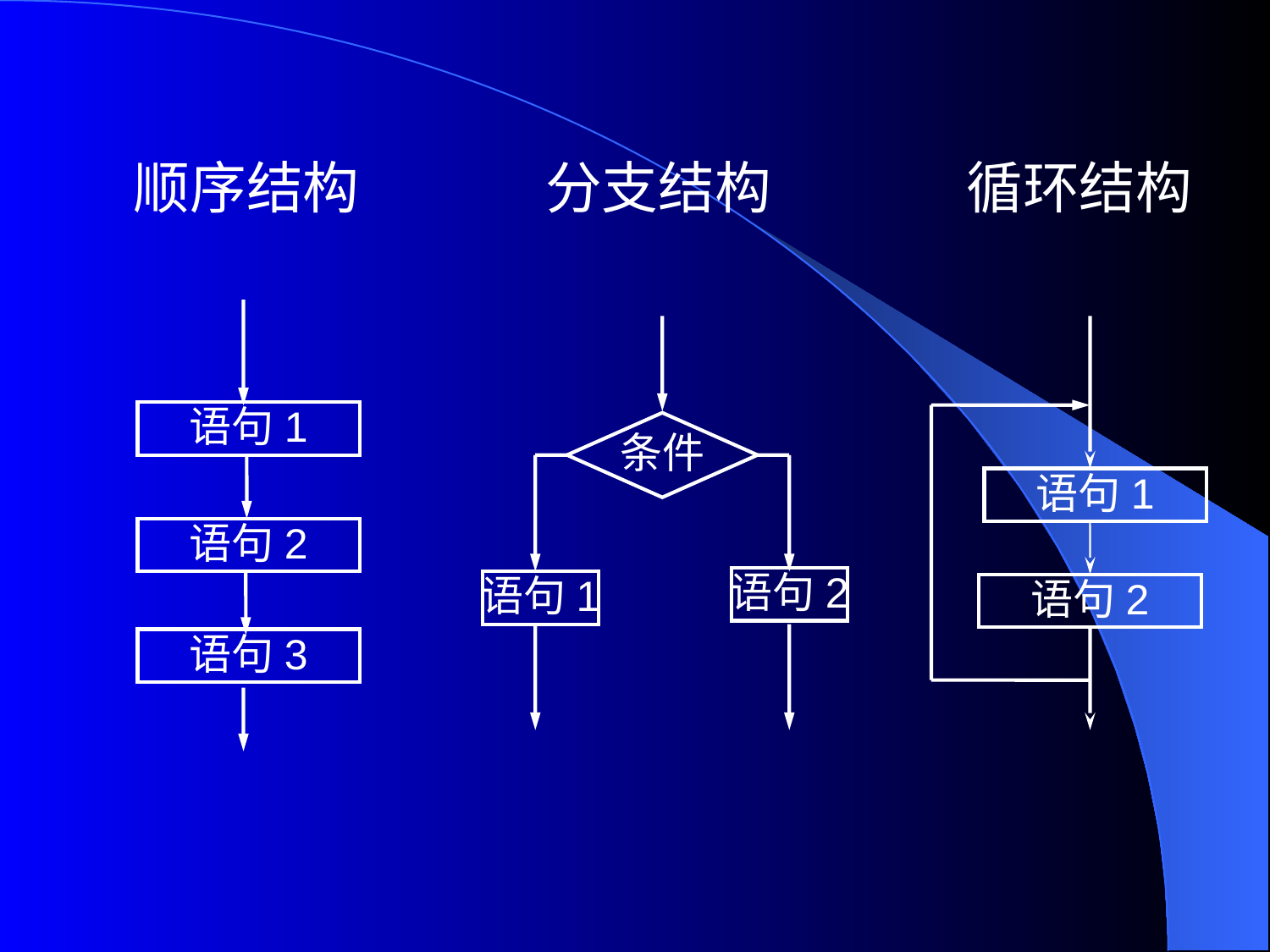

顺序结构
分支结构
循环结构

语句1

条件

语句1
语句2

语句2

语句1
语句2

语句3